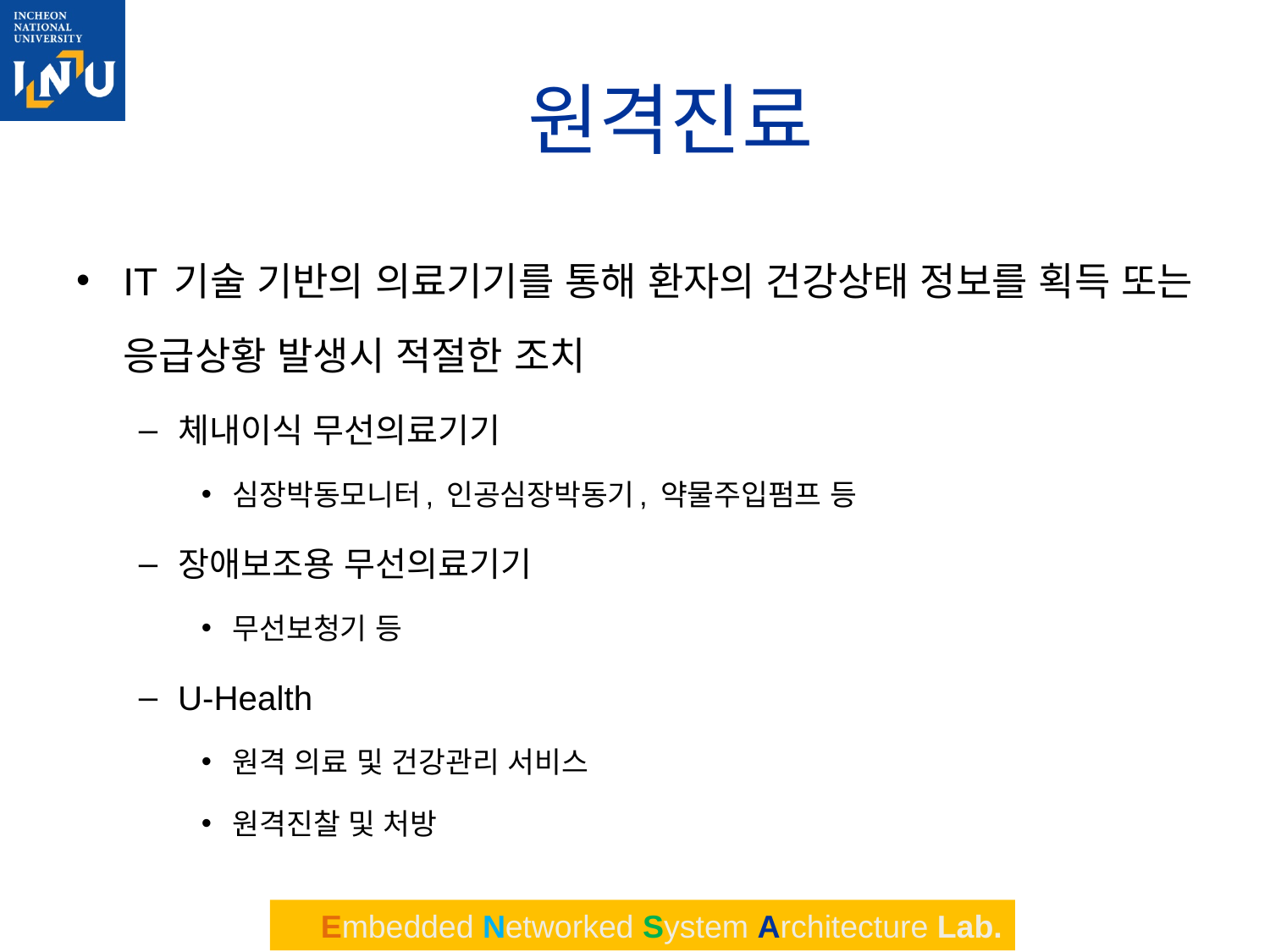

# 원격진료
IT 기술 기반의 의료기기를 통해 환자의 건강상태 정보를 획득 또는 응급상황 발생시 적절한 조치
체내이식 무선의료기기
심장박동모니터, 인공심장박동기, 약물주입펌프 등
장애보조용 무선의료기기
무선보청기 등
U-Health
원격 의료 및 건강관리 서비스
원격진찰 및 처방